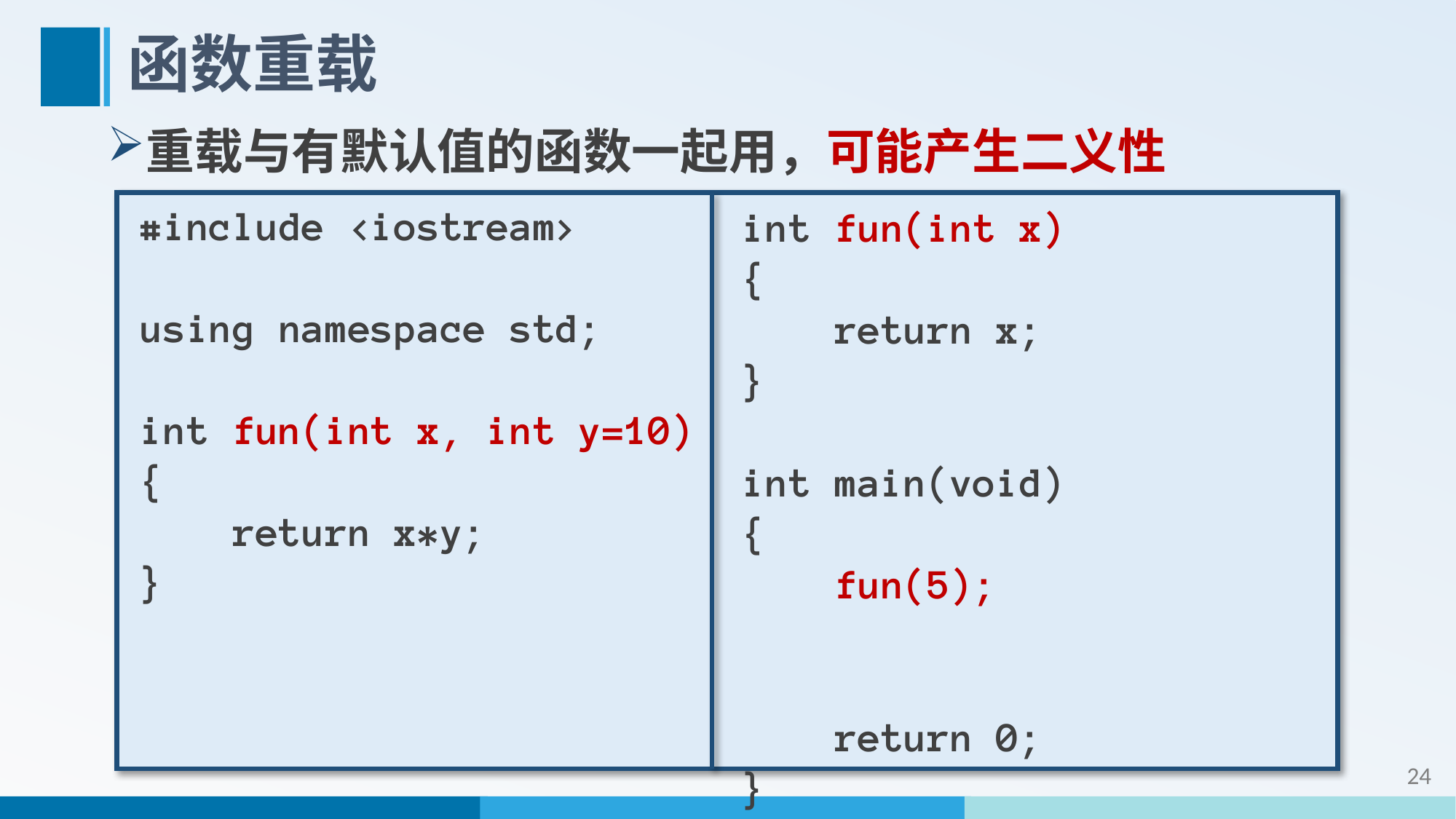

# 函数重载
重载与有默认值的函数一起用，可能产生二义性

#include <iostream>

using namespace std;

int fun(int x, int y=10)
{
    return x*y;
}
int fun(int x)
{
    return x;
}

int main(void)
{
    fun(5);
    return 0;
}